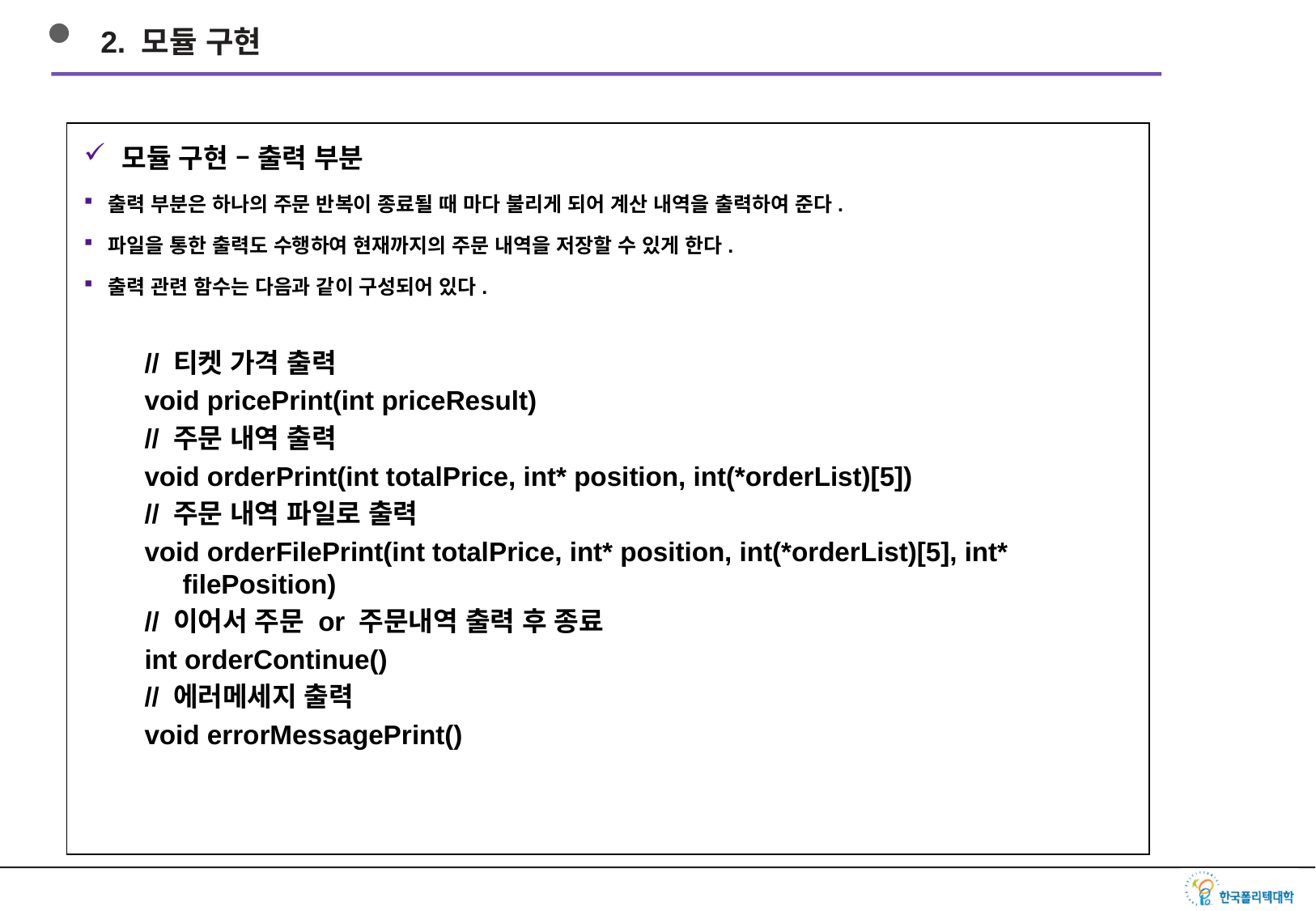

2. 모듈 구현
모듈 구현 – 출력 부분
출력 부분은 하나의 주문 반복이 종료될 때 마다 불리게 되어 계산 내역을 출력하여 준다.
파일을 통한 출력도 수행하여 현재까지의 주문 내역을 저장할 수 있게 한다.
출력 관련 함수는 다음과 같이 구성되어 있다.

// 티켓 가격 출력
void pricePrint(int priceResult)
// 주문 내역 출력
void orderPrint(int totalPrice, int* position, int(*orderList)[5])
// 주문 내역 파일로 출력
void orderFilePrint(int totalPrice, int* position, int(*orderList)[5], int* filePosition)
// 이어서 주문 or 주문내역 출력 후 종료
int orderContinue()
// 에러메세지 출력
void errorMessagePrint()